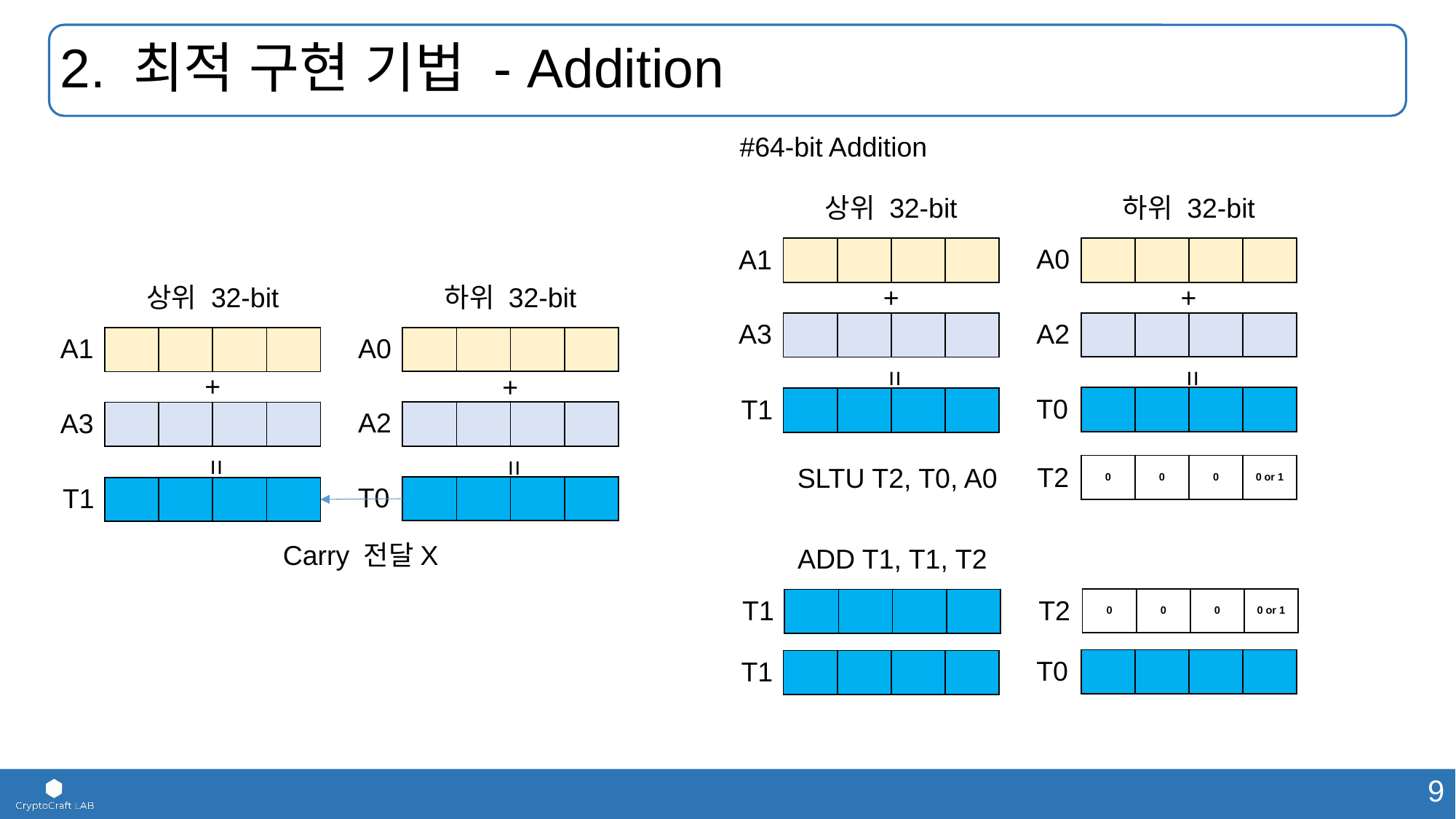

# 2. 최적 구현 기법 - Addition
#64-bit Addition
상위 32-bit
하위 32-bit
A0
A1
|  |  |  |  |
| --- | --- | --- | --- |
|  |  |  |  |
| --- | --- | --- | --- |
상위 32-bit
하위 32-bit
+
+
A2
A3
|  |  |  |  |
| --- | --- | --- | --- |
|  |  |  |  |
| --- | --- | --- | --- |
A0
A1
|  |  |  |  |
| --- | --- | --- | --- |
|  |  |  |  |
| --- | --- | --- | --- |
=
=
+
+
T0
T1
|  |  |  |  |
| --- | --- | --- | --- |
|  |  |  |  |
| --- | --- | --- | --- |
A2
A3
|  |  |  |  |
| --- | --- | --- | --- |
|  |  |  |  |
| --- | --- | --- | --- |
=
=
T2
SLTU T2, T0, A0
| 0 | 0 | 0 | 0 or 1 |
| --- | --- | --- | --- |
T0
T1
|  |  |  |  |
| --- | --- | --- | --- |
|  |  |  |  |
| --- | --- | --- | --- |
Carry 전달X
ADD T1, T1, T2
T1
T2
| 0 | 0 | 0 | 0 or 1 |
| --- | --- | --- | --- |
|  |  |  |  |
| --- | --- | --- | --- |
T0
T1
|  |  |  |  |
| --- | --- | --- | --- |
|  |  |  |  |
| --- | --- | --- | --- |